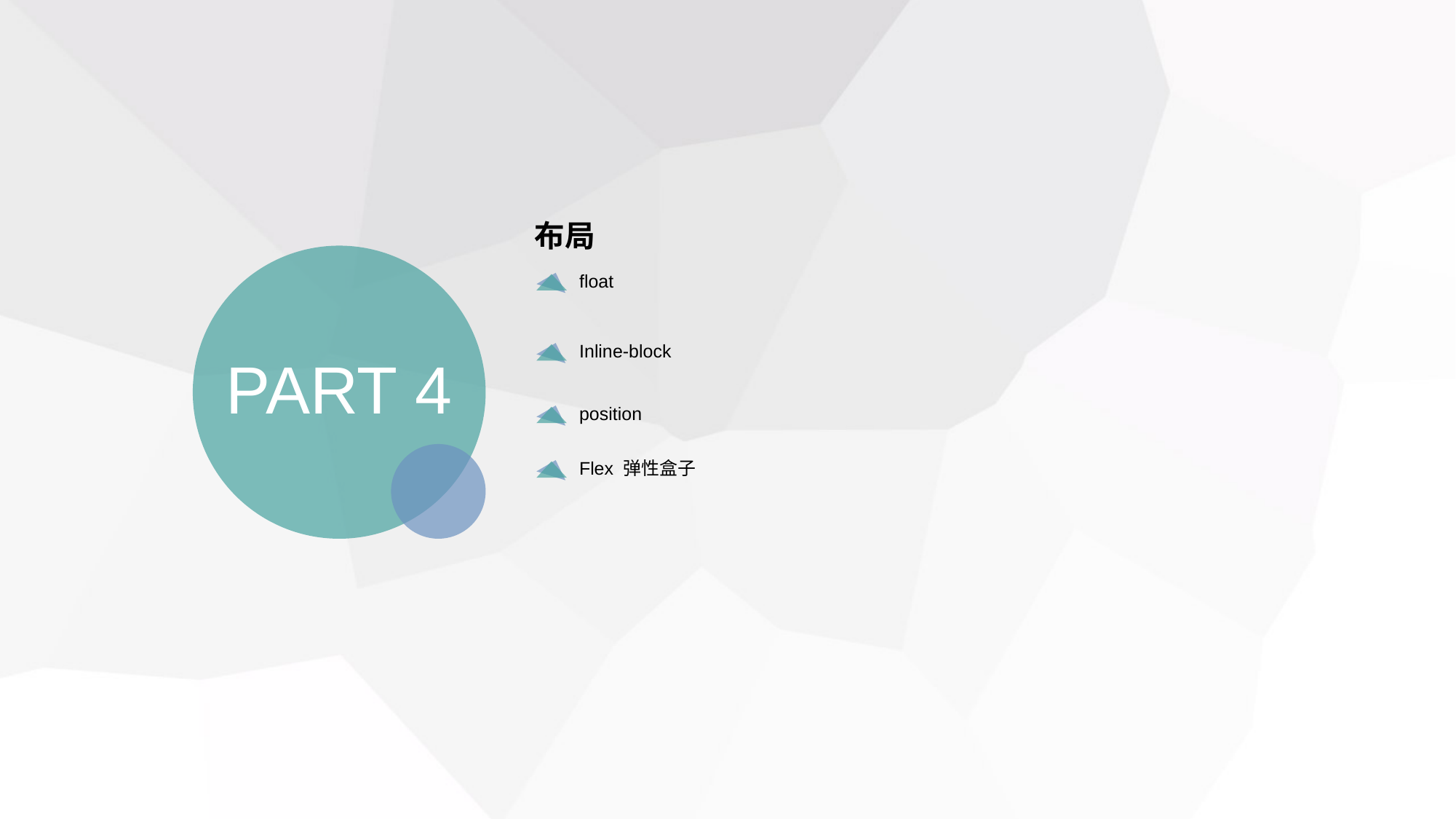

布局

float

Inline-block

PART 4
position

Flex 弹性盒子